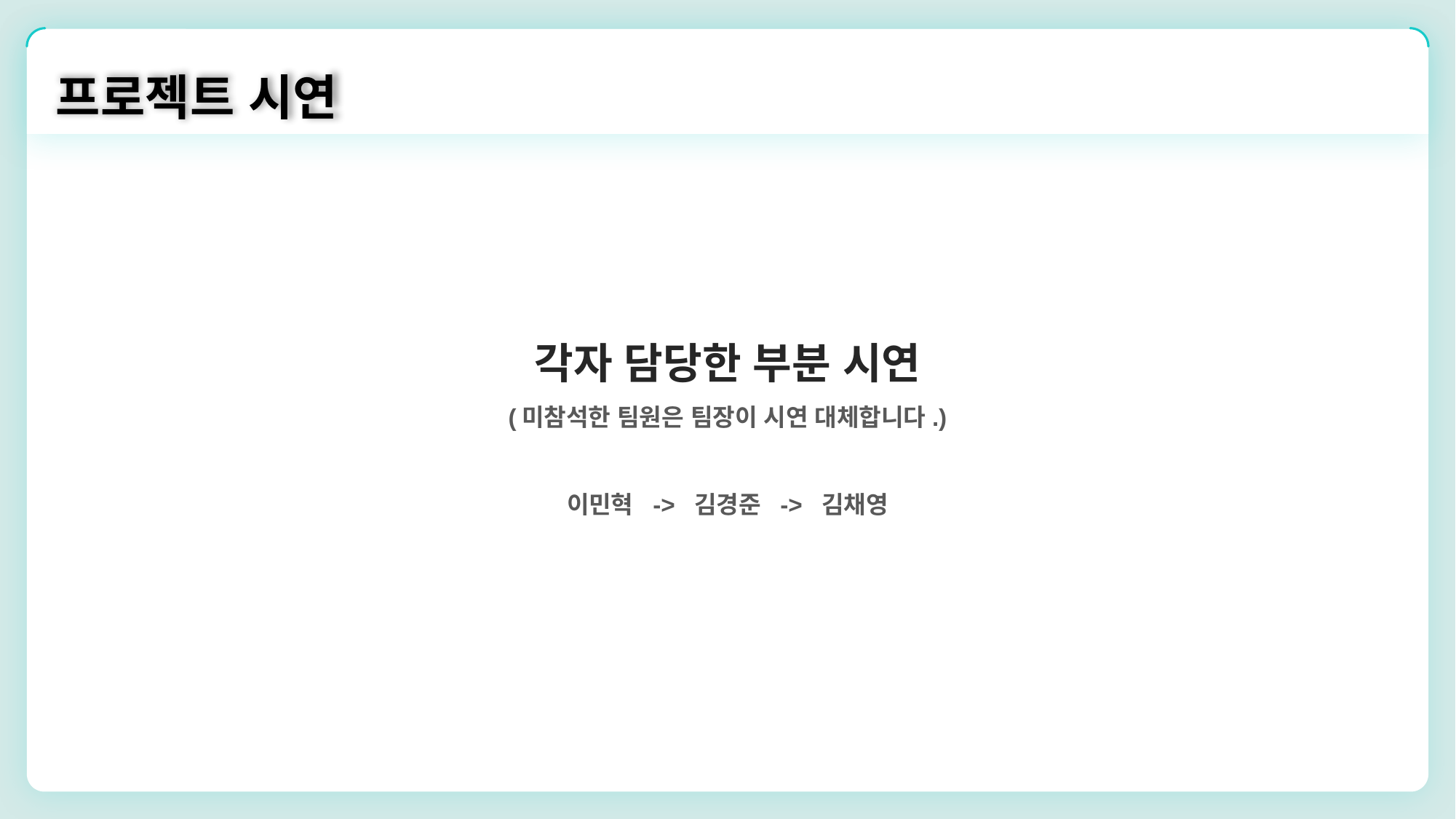

프로젝트 시연
각자 담당한 부분 시연
(미참석한 팀원은 팀장이 시연 대체합니다.)

이민혁  ->  김경준  ->  김채영